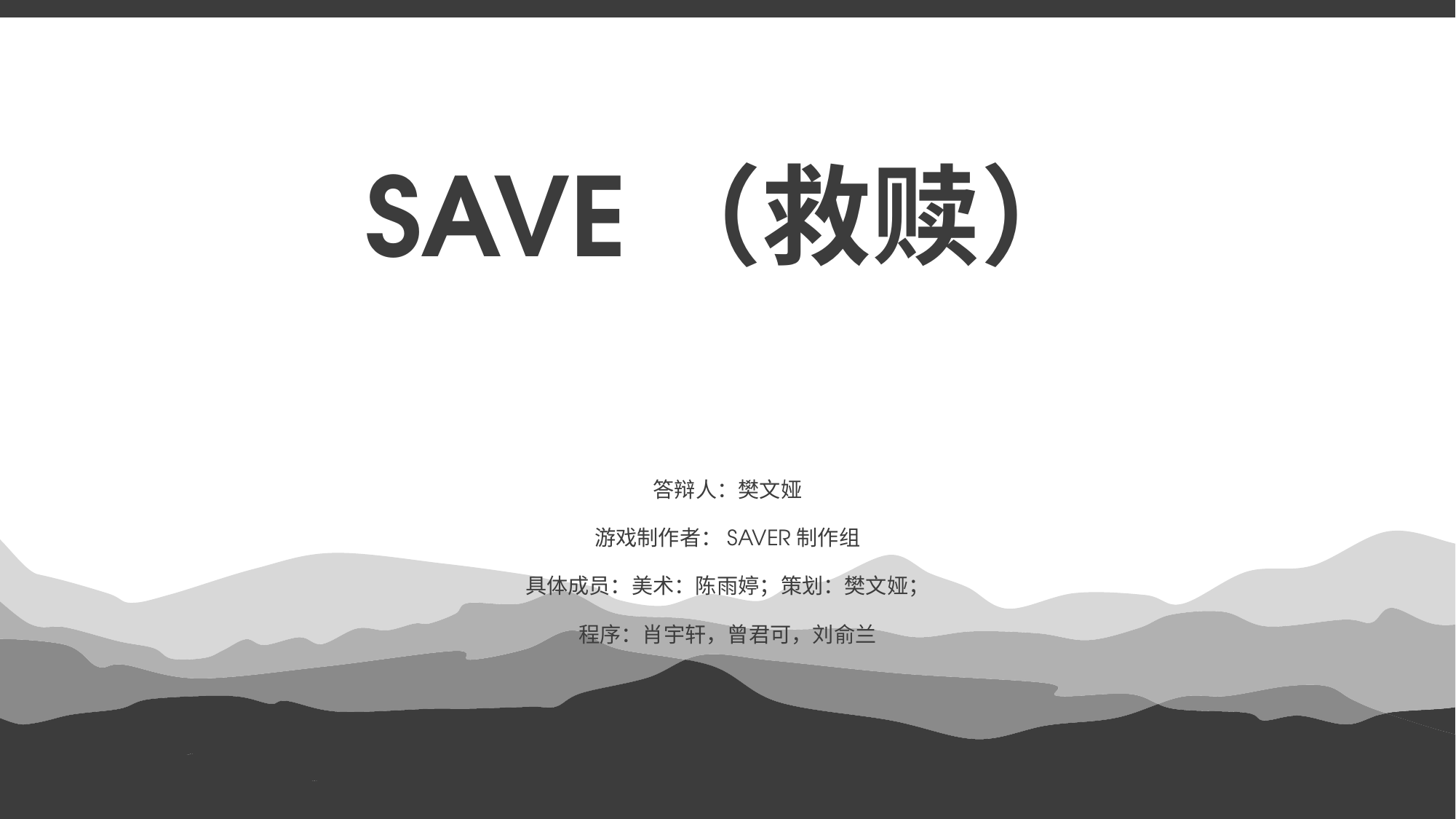

SAVE（救赎）

答辩人：樊文娅
游戏制作者：SAVER制作组
具体成员：美术：陈雨婷；策划：樊文娅；
程序：肖宇轩，曾君可，刘俞兰